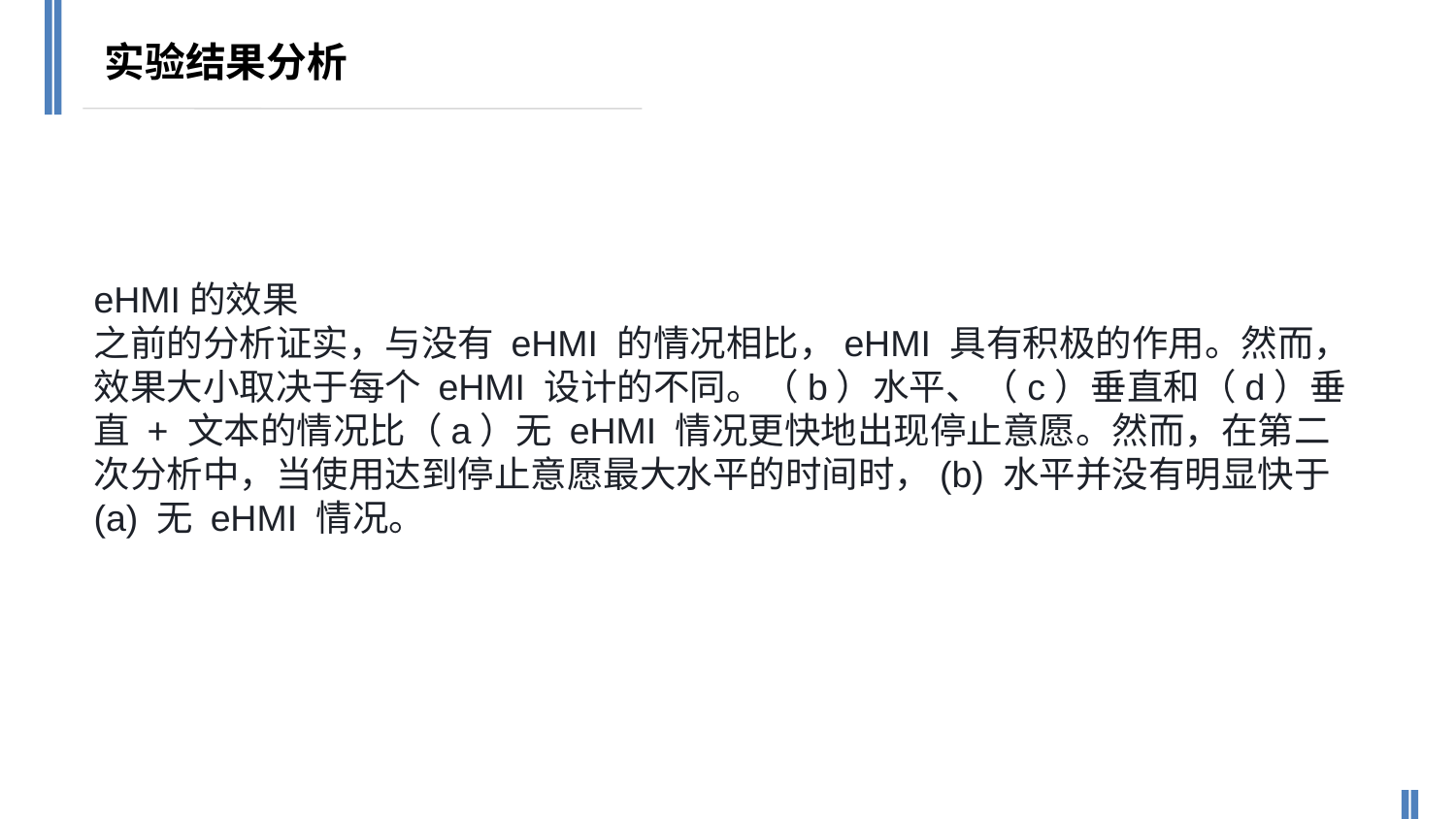

实验结果分析
eHMI的效果
之前的分析证实，与没有 eHMI 的情况相比，eHMI 具有积极的作用。然而，效果大小取决于每个 eHMI 设计的不同。（b）水平、（c）垂直和（d）垂直 + 文本的情况比（a）无 eHMI 情况更快地出现停止意愿。然而，在第二次分析中，当使用达到停止意愿最大水平的时间时，(b) 水平并没有明显快于 (a) 无 eHMI 情况。